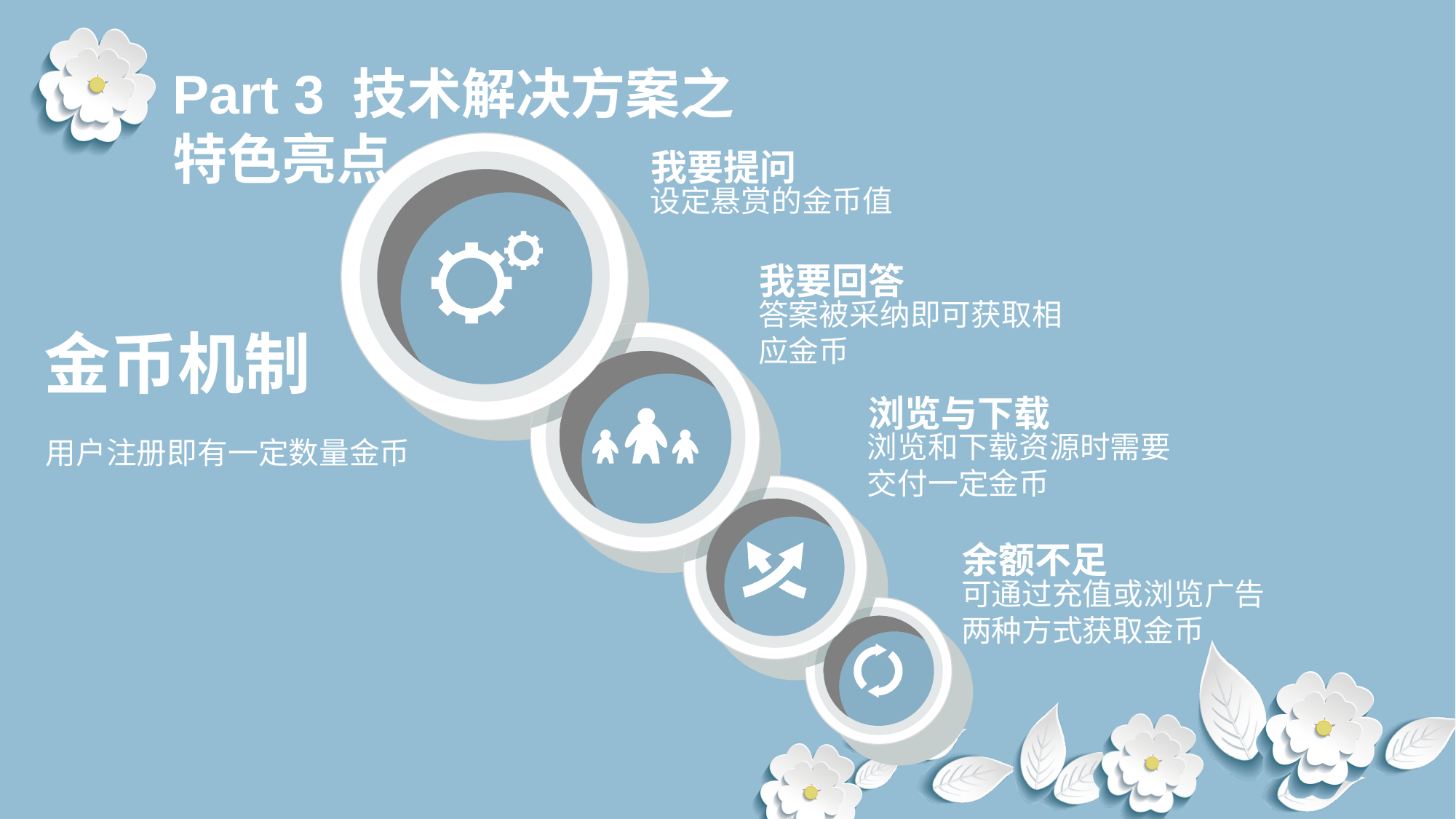

Part 3 技术解决方案之
特色亮点

我要提问
设定悬赏的金币值
我要回答
答案被采纳即可获取相应金币
金币机制
浏览与下载
浏览和下载资源时需要交付一定金币
用户注册即有一定数量金币
余额不足
可通过充值或浏览广告两种方式获取金币
延时符